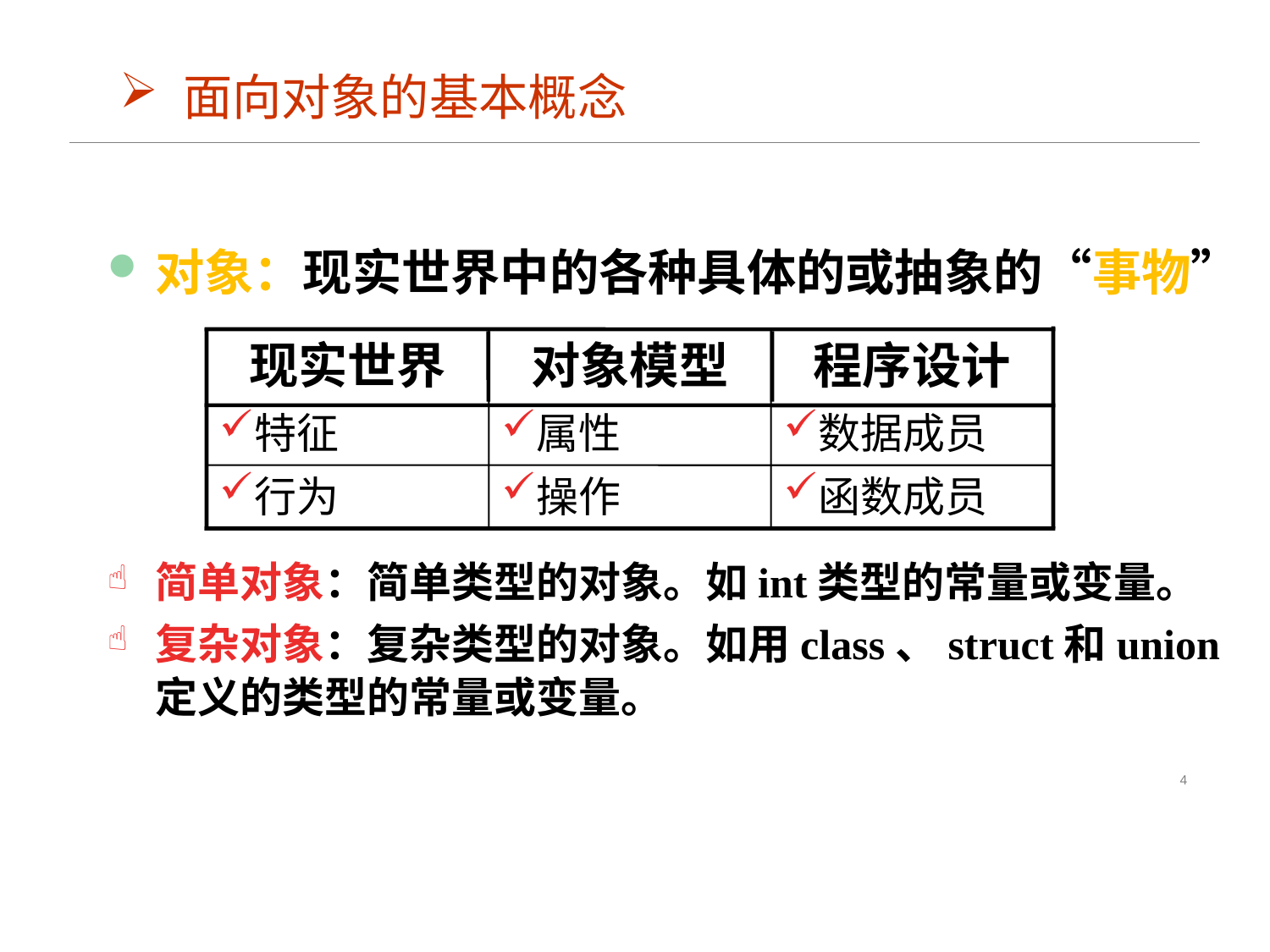

面向对象的基本概念

对象：现实世界中的各种具体的或抽象的“事物”

简单对象：简单类型的对象。如int类型的常量或变量。
复杂对象：复杂类型的对象。如用class、struct和union定义的类型的常量或变量。
现实世界

对象模型
程序设计
特征
属性
数据成员
行为
操作
函数成员
4